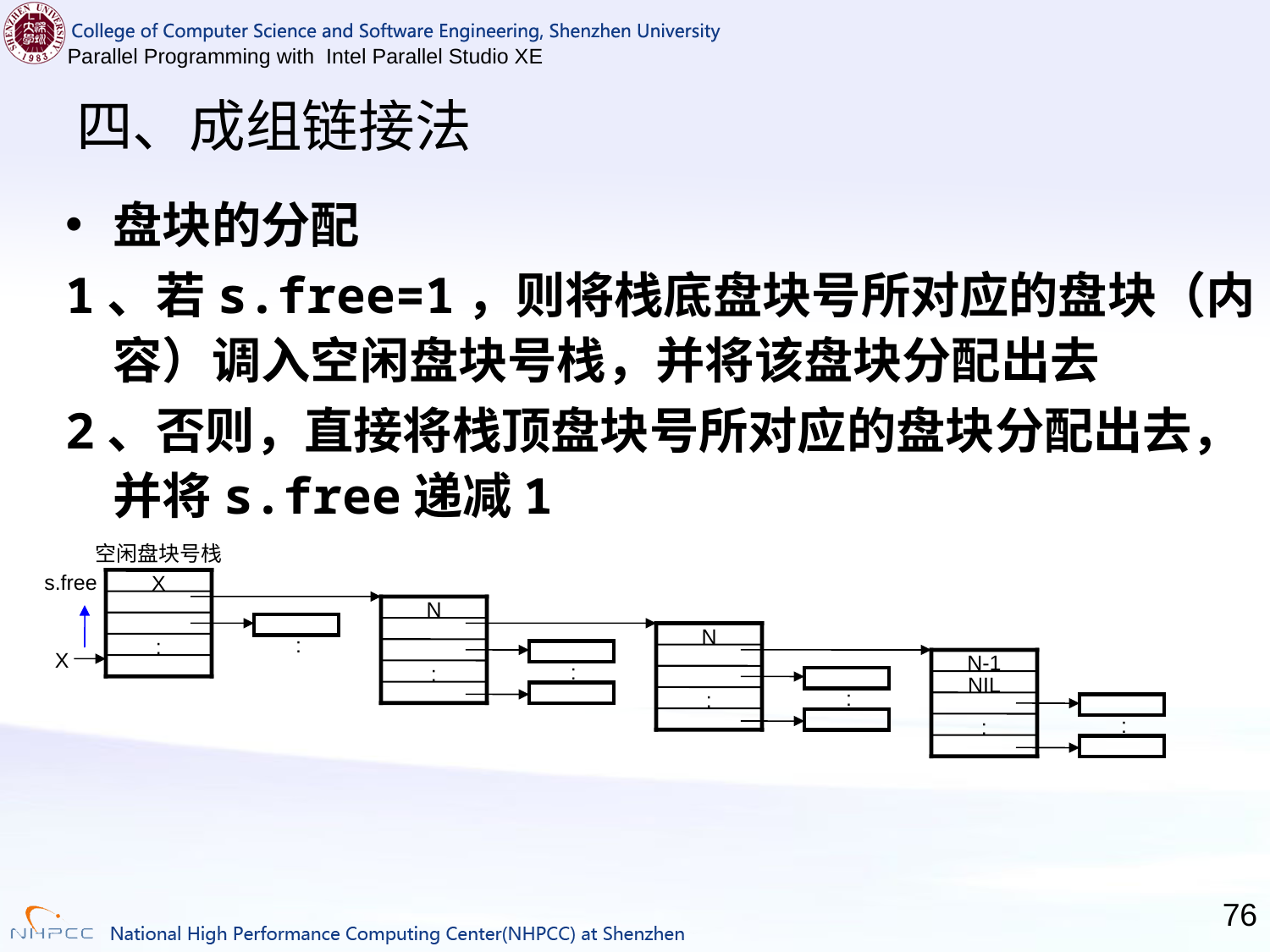

# 四、成组链接法
盘块的分配
1、若s.free=1，则将栈底盘块号所对应的盘块（内容）调入空闲盘块号栈，并将该盘块分配出去
2、否则，直接将栈顶盘块号所对应的盘块分配出去，并将s.free递减1
空闲盘块号栈
X

:
:

N

:
:

N

:
:

X
N-1

NIL

:
:

s.free

76